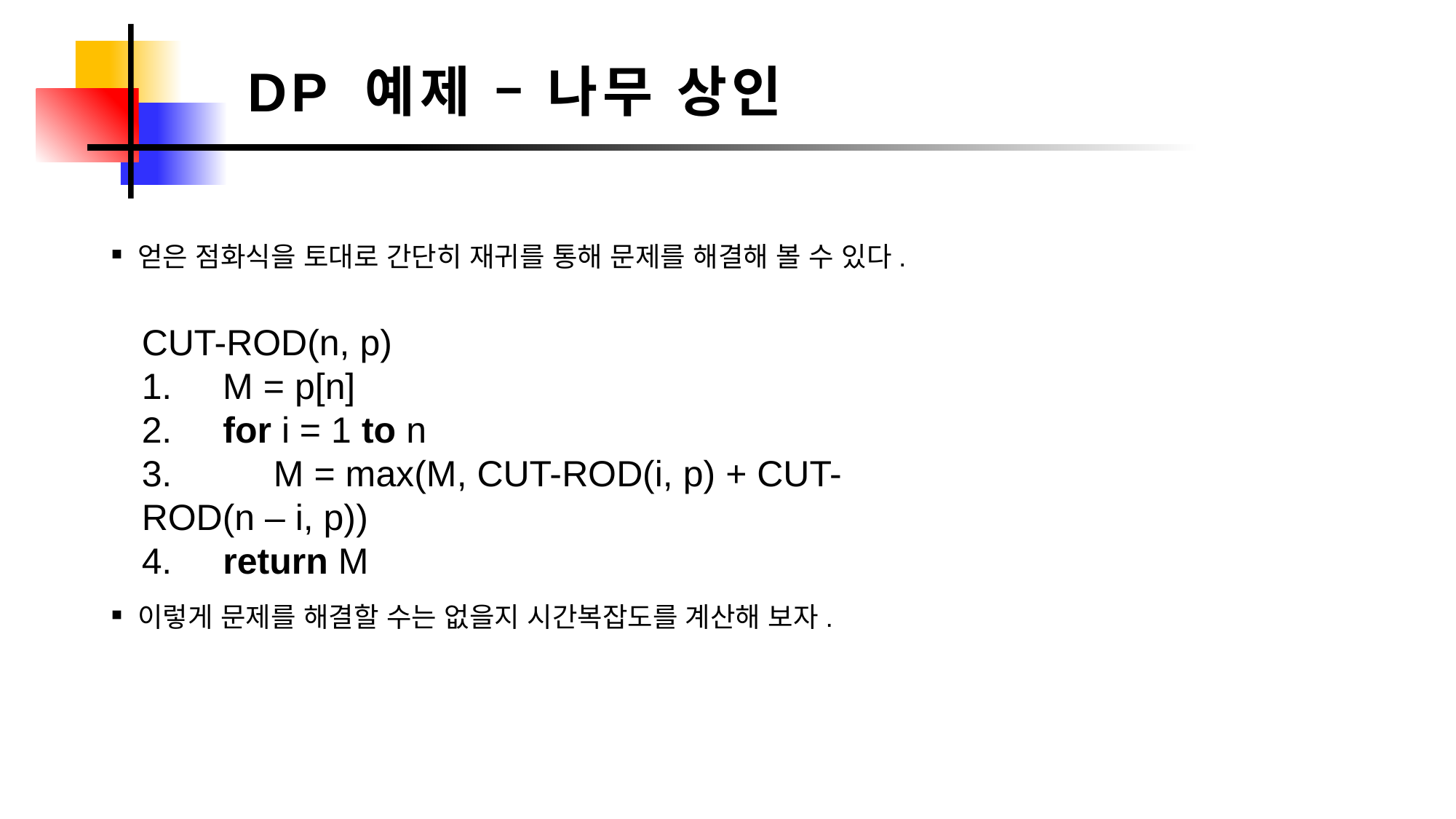

DP 예제 – 나무 상인
얻은 점화식을 토대로 간단히 재귀를 통해 문제를 해결해 볼 수 있다.

CUT-ROD(n, p)
1.     M = p[n]
2.     for i = 1 to n
3.          M = max(M, CUT-ROD(i, p) + CUT-ROD(n – i, p))
4.     return M
이렇게 문제를 해결할 수는 없을지 시간복잡도를 계산해 보자.